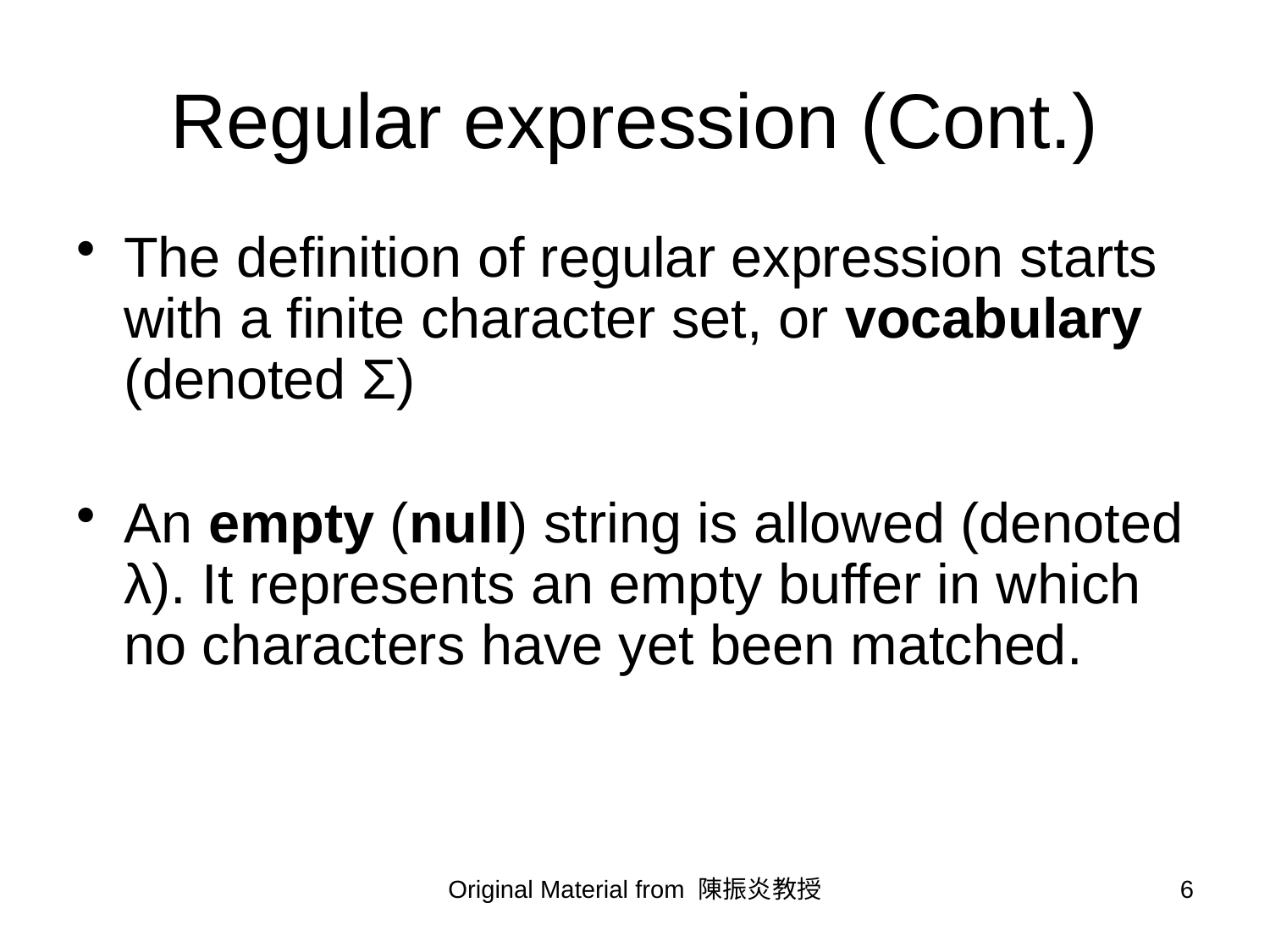

# Regular expression (Cont.)
The definition of regular expression starts with a finite character set, or vocabulary (denoted Σ)

An empty (null) string is allowed (denoted λ). It represents an empty buffer in which no characters have yet been matched.
Original Material from 陳振炎教授
6